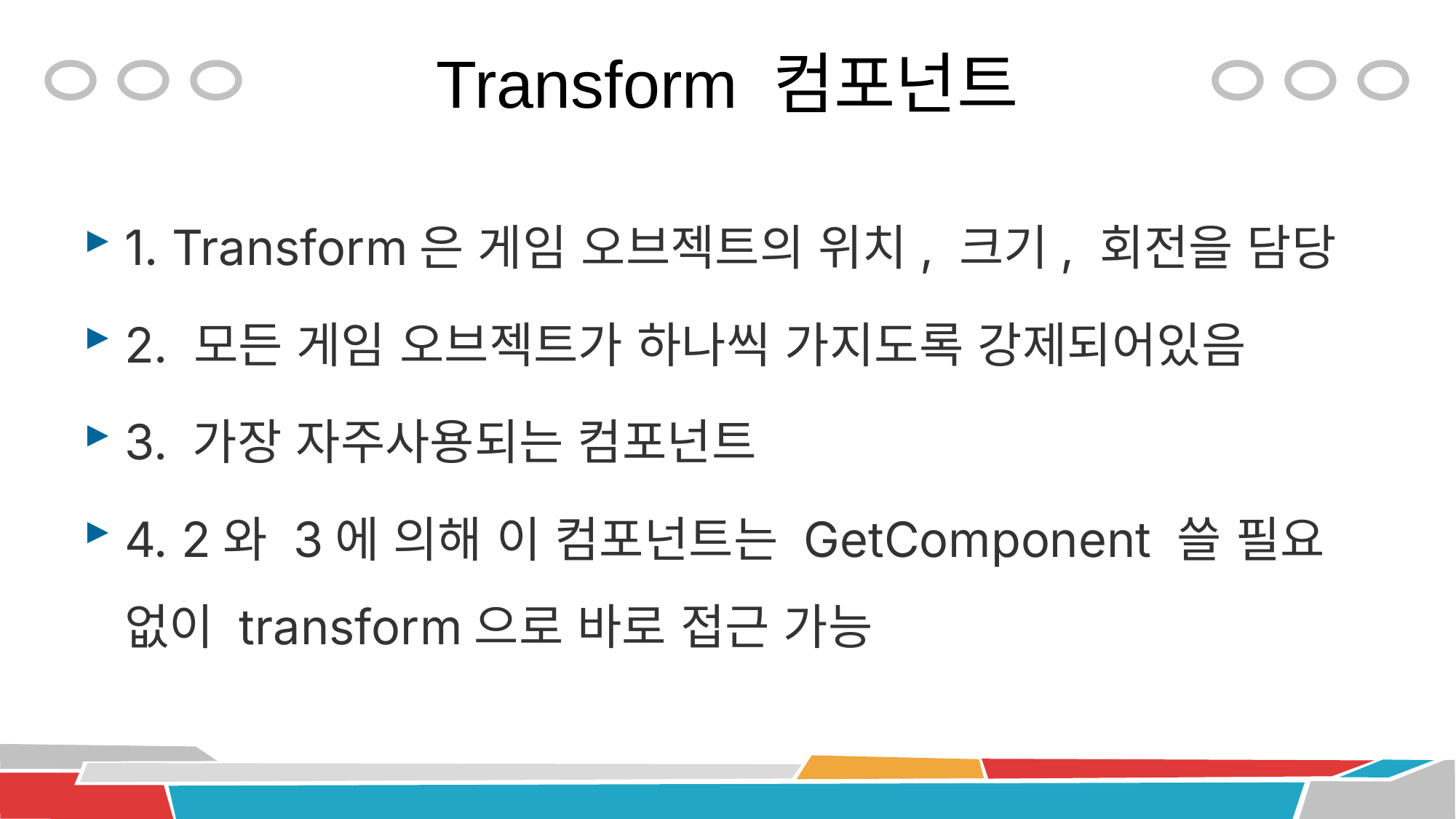

# Transform 컴포넌트
1. Transform은 게임 오브젝트의 위치, 크기, 회전을 담당
2. 모든 게임 오브젝트가 하나씩 가지도록 강제되어있음
3. 가장 자주사용되는 컴포넌트
4. 2와 3에 의해 이 컴포넌트는 GetComponent 쓸 필요 없이 transform으로 바로 접근 가능